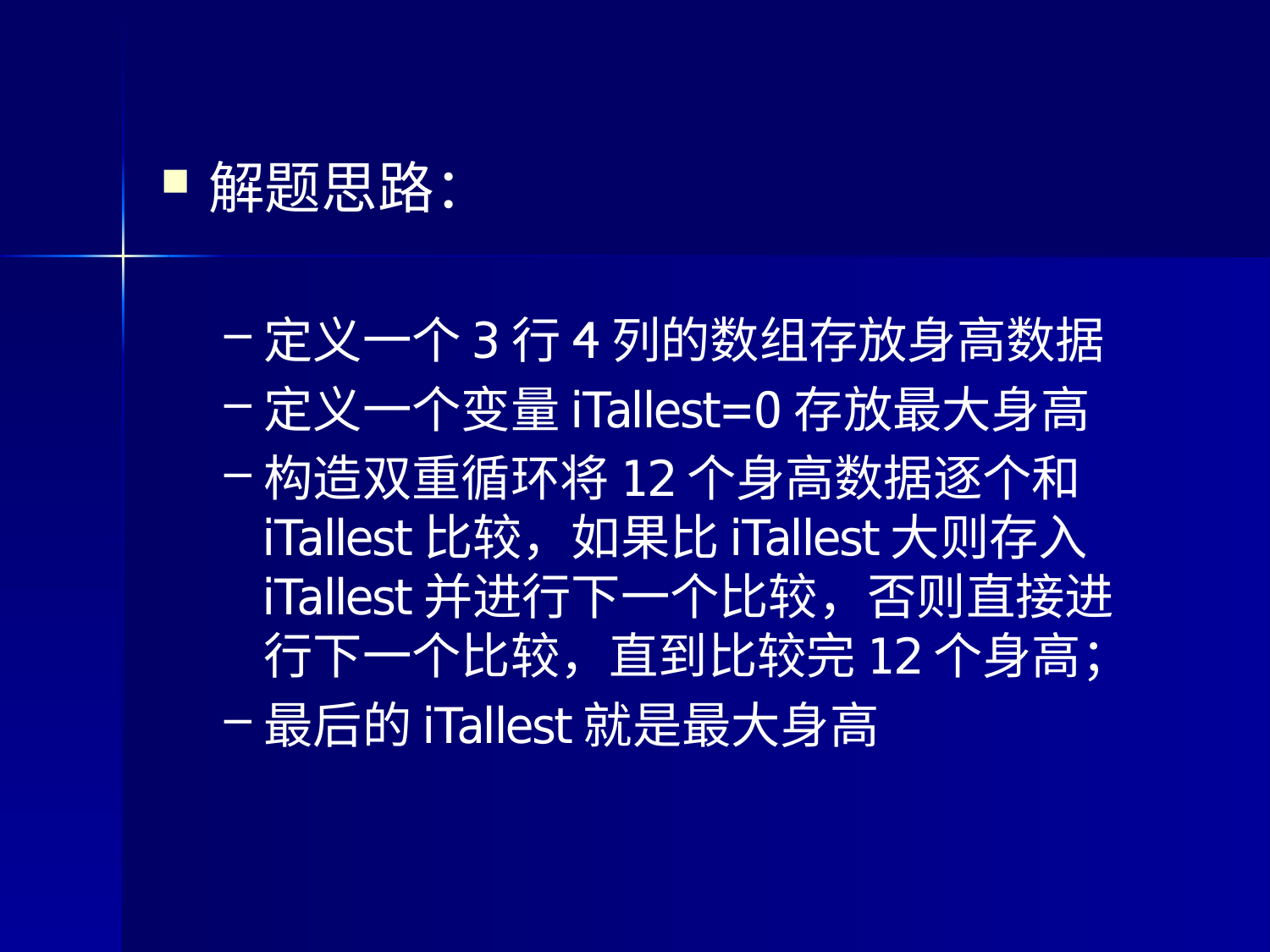

解题思路：

定义一个3行4列的数组存放身高数据
定义一个变量iTallest=0存放最大身高
构造双重循环将12个身高数据逐个和iTallest比较，如果比iTallest大则存入iTallest并进行下一个比较，否则直接进行下一个比较，直到比较完12个身高；
最后的iTallest就是最大身高